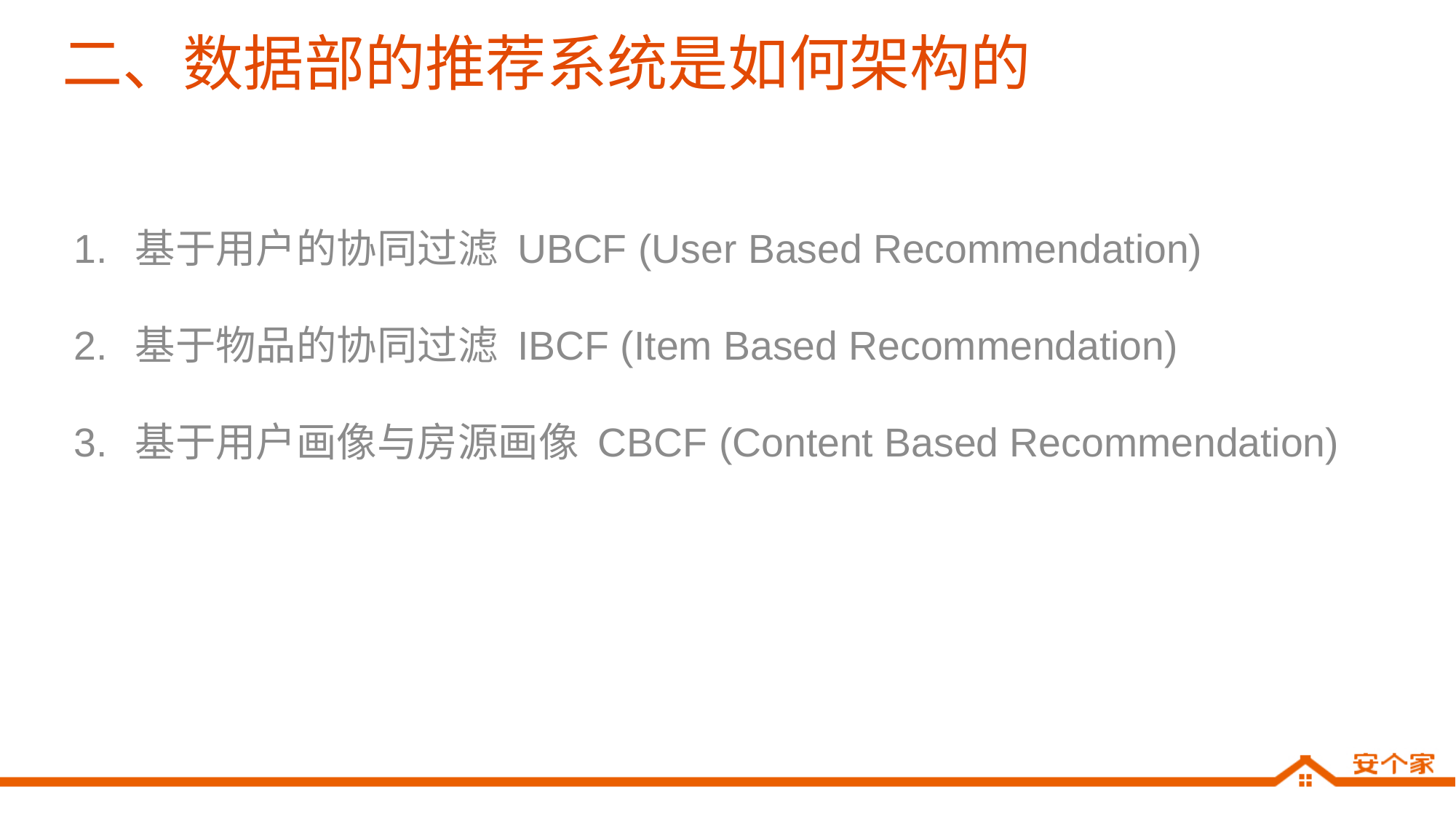

# 二、数据部的推荐系统是如何架构的

基于用户的协同过滤 UBCF (User Based Recommendation)

基于物品的协同过滤 IBCF (Item Based Recommendation)

基于用户画像与房源画像 CBCF (Content Based Recommendation)